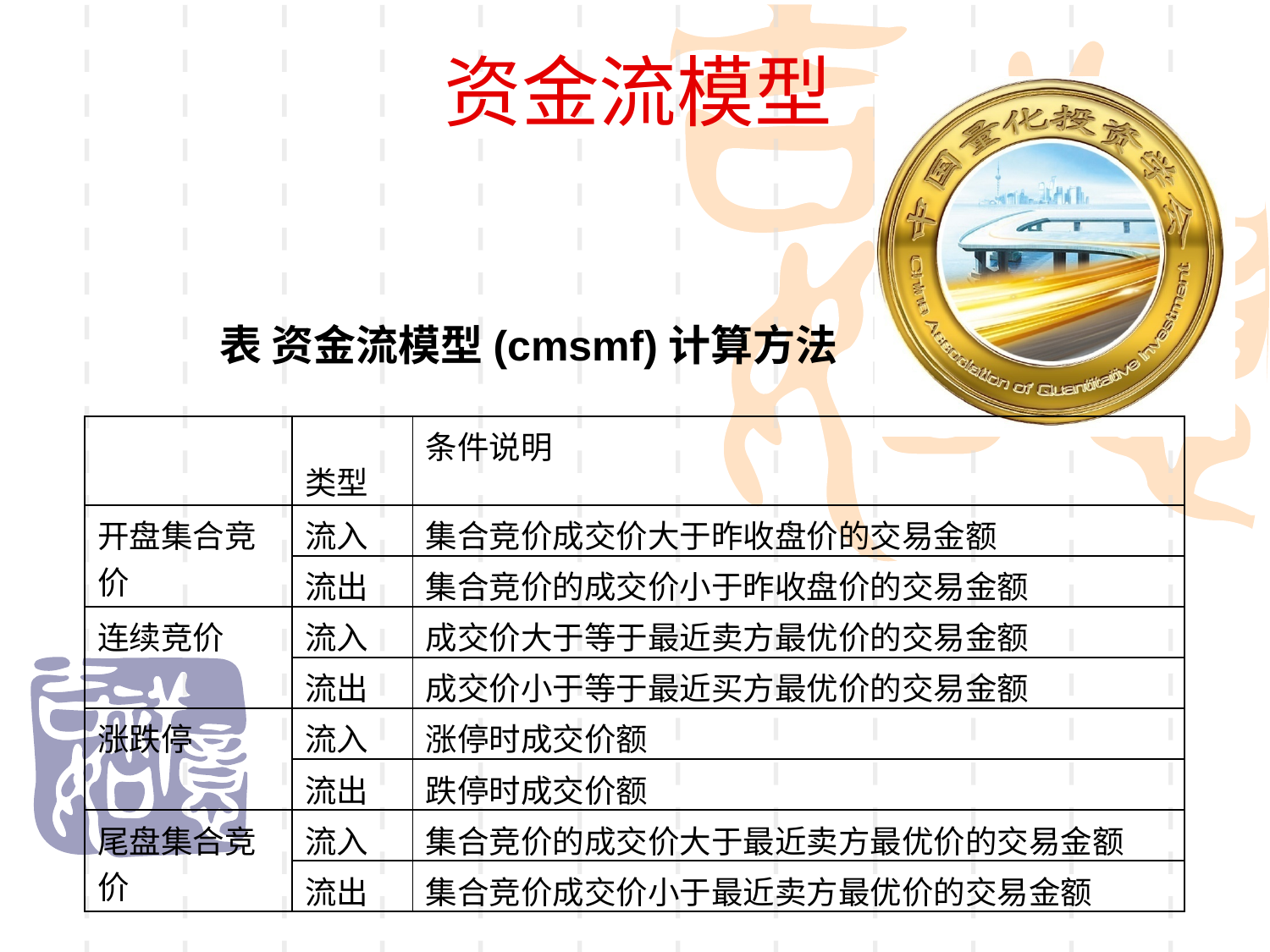

资金流模型
表 资金流模型(cmsmf)计算方法
|  | 类型 | 条件说明 |
| --- | --- | --- |
| 开盘集合竞价 | 流入 | 集合竞价成交价大于昨收盘价的交易金额 |
|  | 流出 | 集合竞价的成交价小于昨收盘价的交易金额 |
| 连续竞价 | 流入 | 成交价大于等于最近卖方最优价的交易金额 |
|  | 流出 | 成交价小于等于最近买方最优价的交易金额 |
| 涨跌停 | 流入 | 涨停时成交价额 |
|  | 流出 | 跌停时成交价额 |
| 尾盘集合竞价 | 流入 | 集合竞价的成交价大于最近卖方最优价的交易金额 |
|  | 流出 | 集合竞价成交价小于最近卖方最优价的交易金额 |